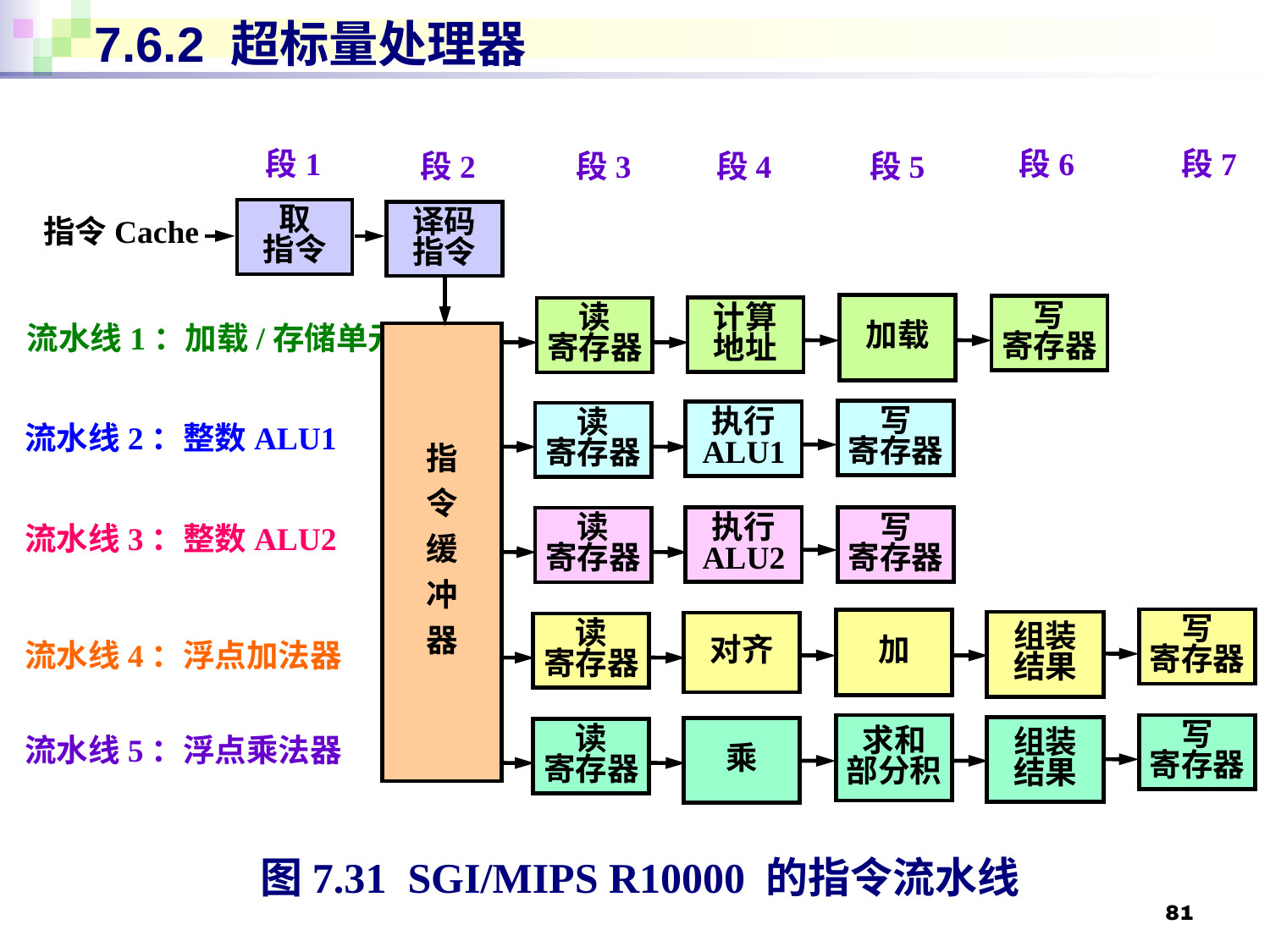

# 7.6.2 超标量处理器
段1
段6
段7
段2
段3
段4
段5
取
指令
译码
指令
指令Cache

加载
写
寄存器
计算
地址
读
寄存器
流水线1：加载/存储单元
指
令
缓
冲
器

写
寄存器
执行
ALU1
读
寄存器
流水线2：整数ALU1

执行
ALU2
写
寄存器
读
寄存器
流水线3：整数ALU2

写
寄存器
加
组装
结果
对齐
读
寄存器
流水线4：浮点加法器

求和
部分积
写
寄存器
组装
结果
乘
读
寄存器
流水线5：浮点乘法器

图7.31  SGI/MIPS R10000 的指令流水线
81